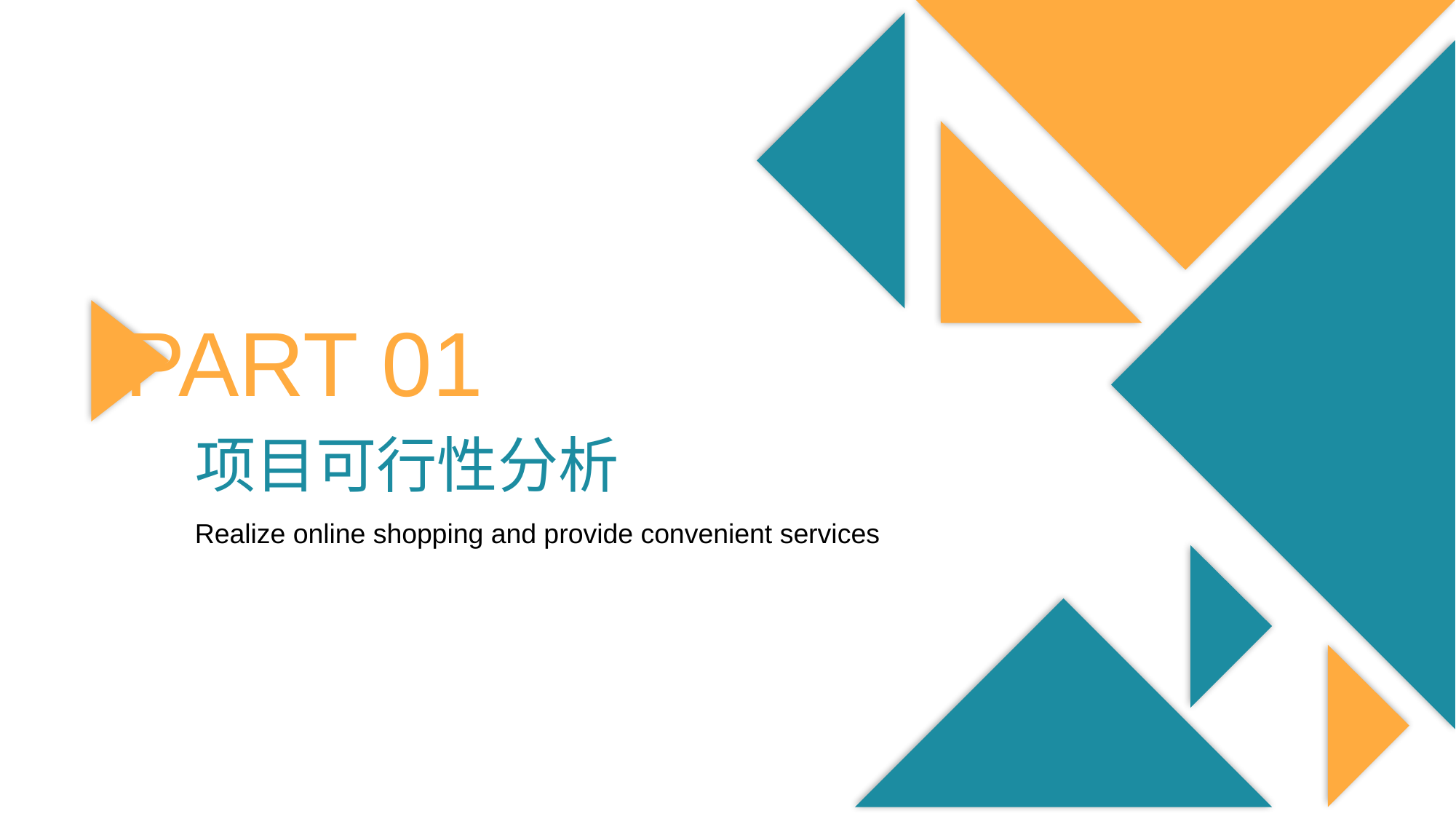

PART 01

项目可行性分析
Realize online shopping and provide convenient services